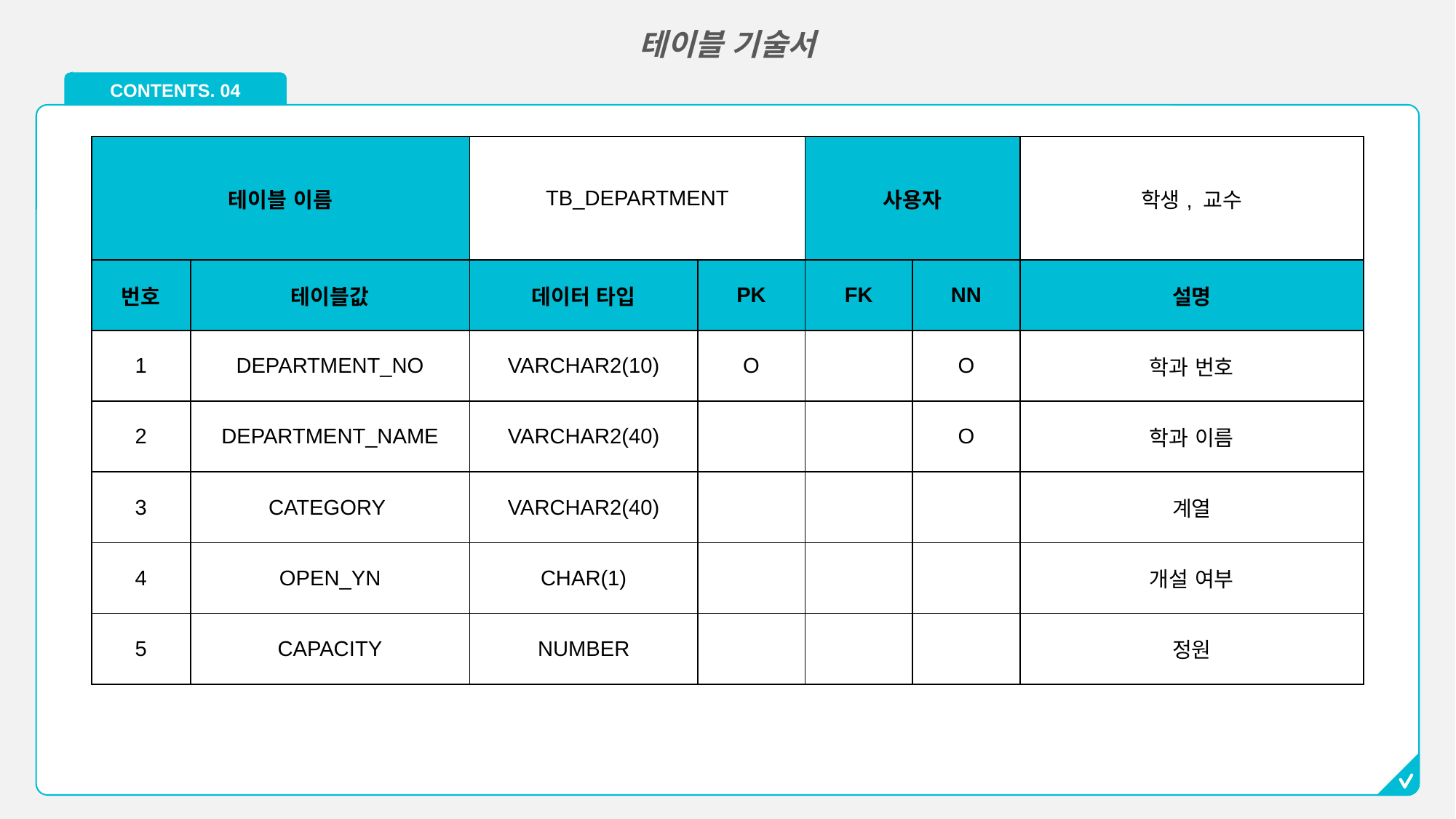

테이블 기술서
CONTENTS. 04

| 테이블 이름 |  | TB\_DEPARTMENT |  | 사용자 |  | 학생, 교수 |
| --- | --- | --- | --- | --- | --- | --- |
| 번호 | 테이블값 | 데이터 타입 | PK | FK | NN | 설명 |
| 1 | DEPARTMENT\_NO | VARCHAR2(10) | O |  | O | 학과 번호 |
| 2 | DEPARTMENT\_NAME | VARCHAR2(40) |  |  | O | 학과 이름 |
| 3 | CATEGORY | VARCHAR2(40) |  |  |  | 계열 |
| 4 | OPEN\_YN | CHAR(1) |  |  |  | 개설 여부 |
| 5 | CAPACITY | NUMBER |  |  |  | 정원 |